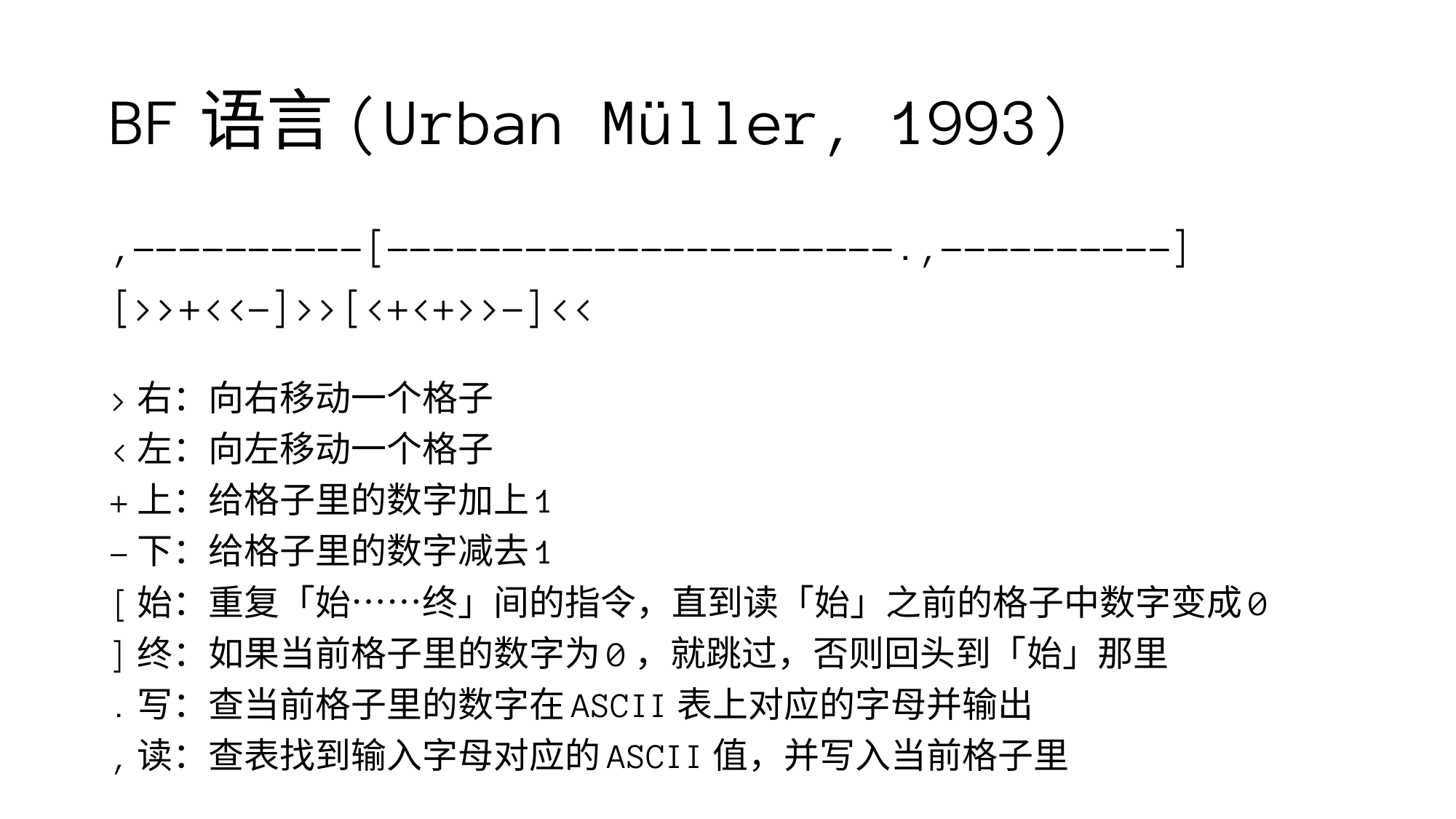

# BF语言(Urban Müller, 1993)
,----------[----------------------.,----------]
[>>+<<-]>>[<+<+>>-]<<
>右：向右移动一个格子
<左：向左移动一个格子
+上：给格子里的数字加上1
-下：给格子里的数字减去1
[始：重复「始……终」间的指令，直到读「始」之前的格子中数字变成0
]终：如果当前格子里的数字为0，就跳过，否则回头到「始」那里
.写：查当前格子里的数字在ASCII表上对应的字母并输出
,读：查表找到输入字母对应的ASCII值，并写入当前格子里